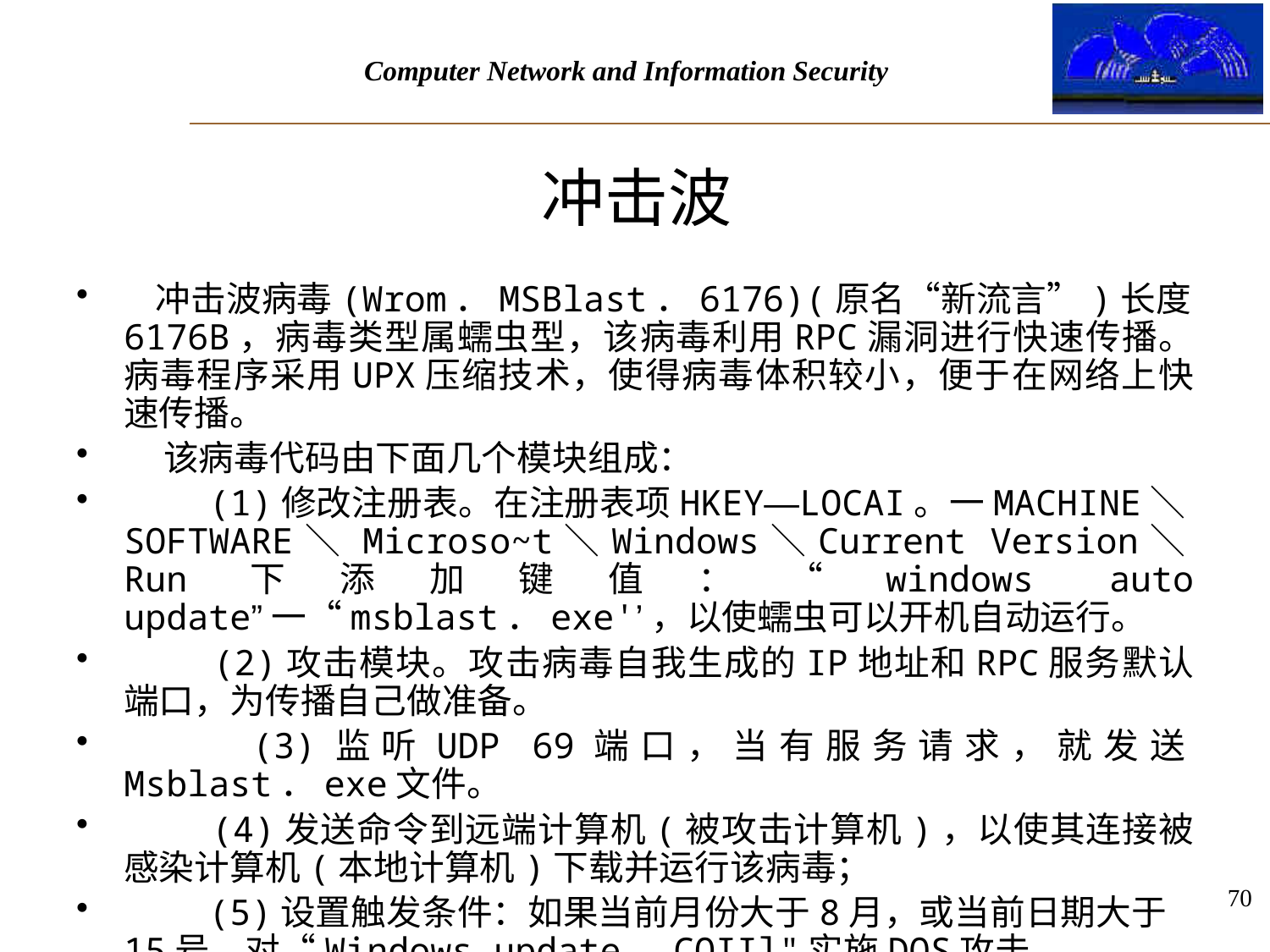

# 冲击波
   冲击波病毒(Wrom．MSBlast．6176)(原名“新流言”)长度6176B，病毒类型属蠕虫型，该病毒利用RPC漏洞进行快速传播。病毒程序采用UPX压缩技术，使得病毒体积较小，便于在网络上快速传播。
    该病毒代码由下面几个模块组成：
    (1)修改注册表。在注册表项HKEY—LOCAI。一MACHINE＼SOFTWARE＼ Microso~t＼Windows＼Current Version＼Run下添加键值：“windows auto update”一“msblast．exe'’，以使蠕虫可以开机自动运行。
    (2)攻击模块。攻击病毒自我生成的IP地址和RPC服务默认端口，为传播自己做准备。
    (3)监听UDP 69端口，当有服务请求，就发送Msblast．exe文件。
    (4)发送命令到远端计算机(被攻击计算机)，以使其连接被感染计算机(本地计算机)下载并运行该病毒；
    (5)设置触发条件：如果当前月份大于8月，或当前日期大于15号，对“Windows update．COIIl"实施DOS攻击。
70